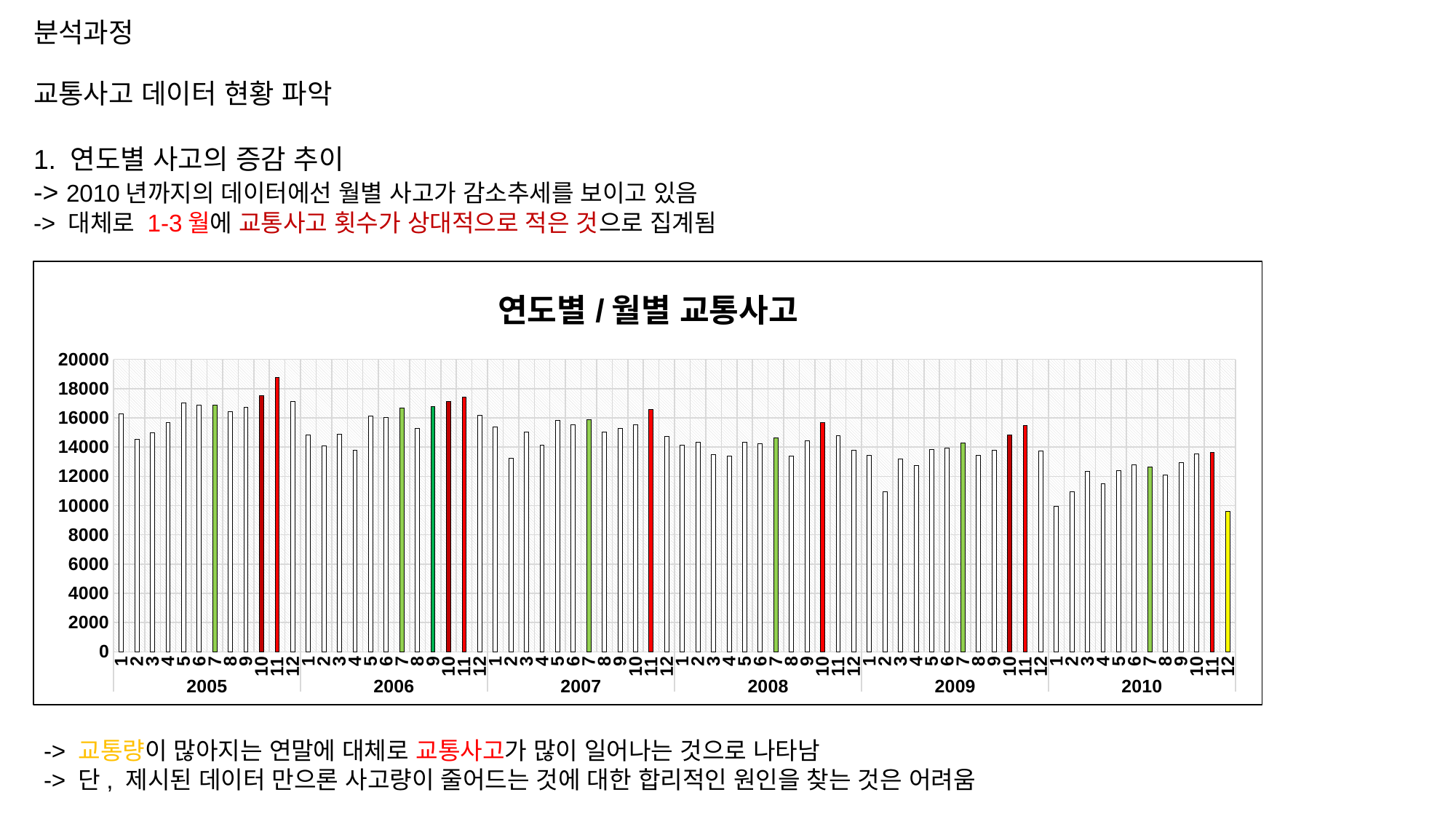

분석과정
교통사고 데이터 현황 파악
1. 연도별 사고의 증감 추이
-> 2010년까지의 데이터에선 월별 사고가 감소추세를 보이고 있음
-> 대체로 1-3월에 교통사고 횟수가 상대적으로 적은 것으로 집계됨

### Chart: 연도별/월별 교통사고

| Category | 요약 |
|---|---|
| 1 | 16278.0 |
| 2 | 14521.0 |
| 3 | 14977.0 |
| 4 | 15661.0 |
| 5 | 17032.0 |
| 6 | 16874.0 |
| 7 | 16889.0 |
| 8 | 16408.0 |
| 9 | 16720.0 |
| 10 | 17533.0 |
| 11 | 18747.0 |
| 12 | 17095.0 |
| 1 | 14839.0 |
| 2 | 14067.0 |
| 3 | 14855.0 |
| 4 | 13804.0 |
| 5 | 16103.0 |
| 6 | 16035.0 |
| 7 | 16671.0 |
| 8 | 15293.0 |
| 9 | 16785.0 |
| 10 | 17124.0 |
| 11 | 17397.0 |
| 12 | 16188.0 |
| 1 | 15355.0 |
| 2 | 13253.0 |
| 3 | 15049.0 |
| 4 | 14125.0 |
| 5 | 15833.0 |
| 6 | 15528.0 |
| 7 | 15862.0 |
| 8 | 15044.0 |
| 9 | 15271.0 |
| 10 | 15528.0 |
| 11 | 16559.0 |
| 12 | 14708.0 |
| 1 | 14133.0 |
| 2 | 14353.0 |
| 3 | 13494.0 |
| 4 | 13394.0 |
| 5 | 14336.0 |
| 6 | 14205.0 |
| 7 | 14630.0 |
| 8 | 13366.0 |
| 9 | 14432.0 |
| 10 | 15684.0 |
| 11 | 14770.0 |
| 12 | 13794.0 |
| 1 | 13417.0 |
| 2 | 10950.0 |
| 3 | 13202.0 |
| 4 | 12715.0 |
| 5 | 13811.0 |
| 6 | 13936.0 |
| 7 | 14300.0 |
| 8 | 13415.0 |
| 9 | 13792.0 |
| 10 | 14834.0 |
| 11 | 15473.0 |
| 12 | 13709.0 |
| 1 | 9967.0 |
| 2 | 10935.0 |
| 3 | 12341.0 |
| 4 | 11510.0 |
| 5 | 12372.0 |
| 6 | 12812.0 |
| 7 | 12653.0 |
| 8 | 12088.0 |
| 9 | 12960.0 |
| 10 | 13534.0 |
| 11 | 13622.0 |
| 12 | 9625.0 |
-> 교통량이 많아지는 연말에 대체로 교통사고가 많이 일어나는 것으로 나타남
-> 단, 제시된 데이터 만으론 사고량이 줄어드는 것에 대한 합리적인 원인을 찾는 것은 어려움